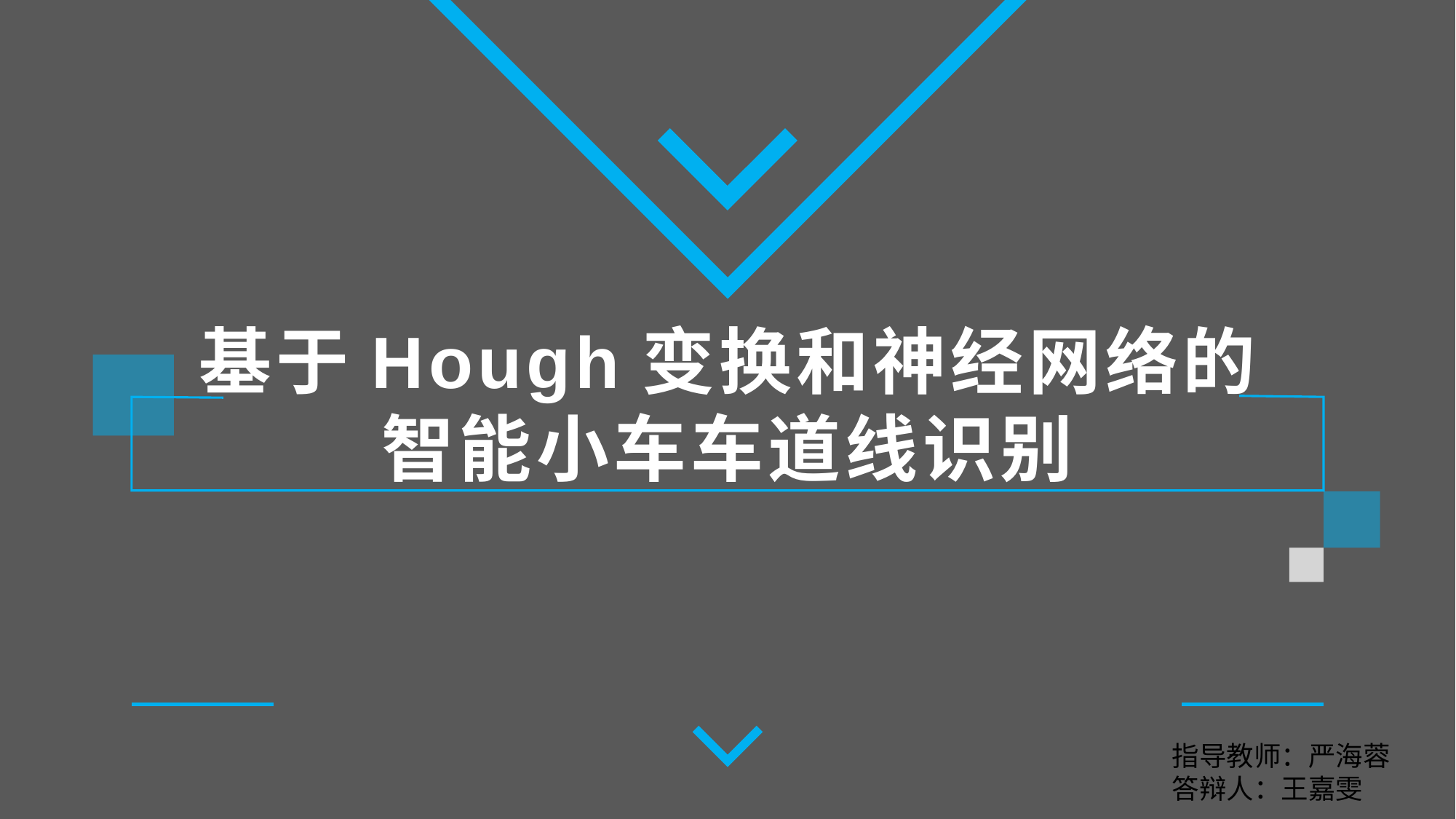

基于Hough变换和神经网络的
智能小车车道线识别

指导教师：严海蓉
答辩人：王嘉雯